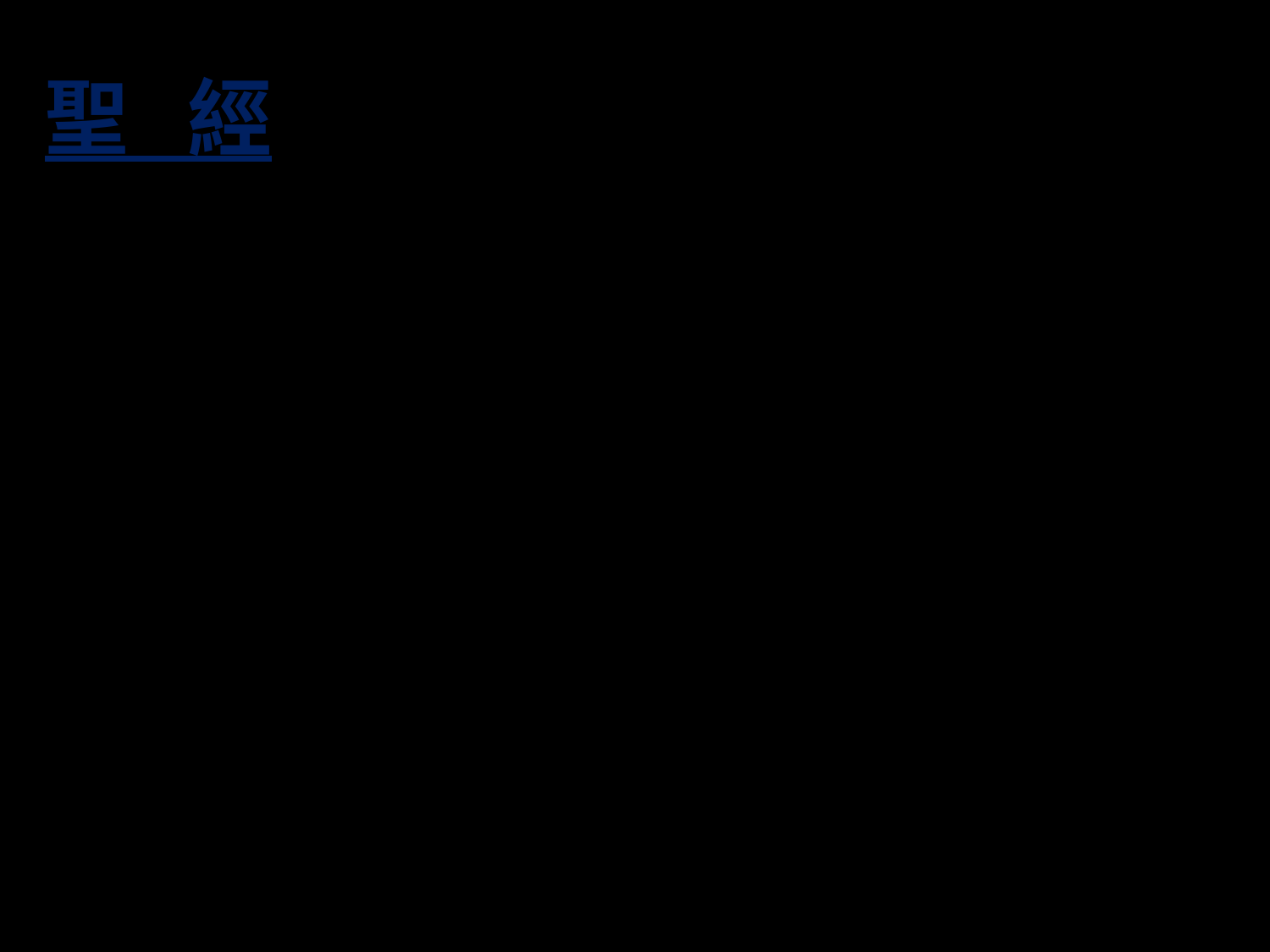

聖   經
10.以利亞說：你所求的難得。雖然如此，我被接去離開你的時候，你若看見我，就必得著；不然，必得不著了。
11.他們正走著說話，忽有火車火馬將二人隔開，以利亞就乘旋風升天去了。
12.以利沙看見，就呼叫說：我父啊！我父啊！以色列的戰車馬兵啊！以後不再見他了。於是以利沙把自己的衣服撕為兩片。
 < 列王紀下 2: 1 – 14 >